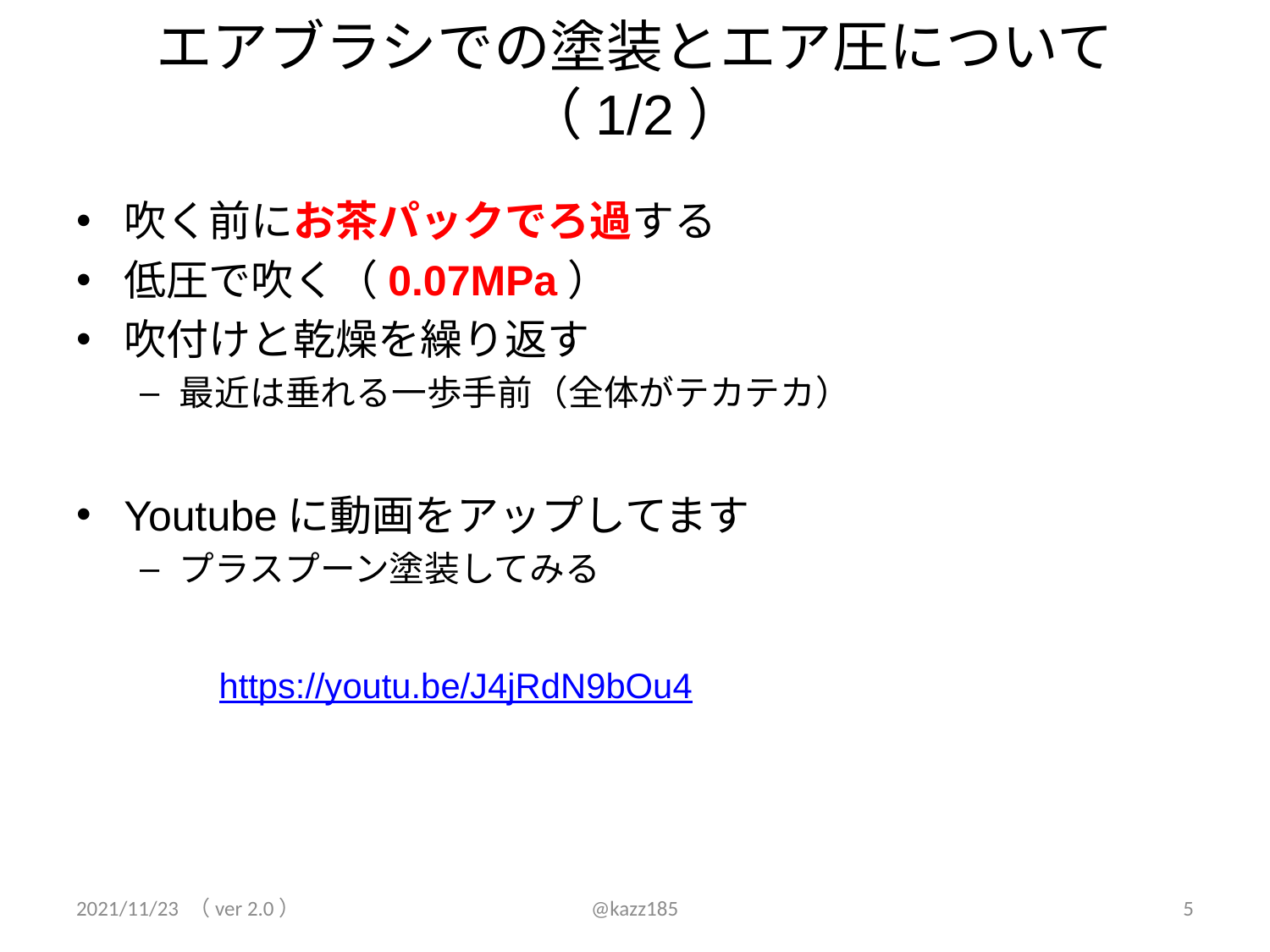

# エアブラシでの塗装とエア圧について（1/2）

吹く前にお茶パックでろ過する
低圧で吹く（0.07MPa）
吹付けと乾燥を繰り返す
最近は垂れる一歩手前（全体がテカテカ）

Youtubeに動画をアップしてます
プラスプーン塗装してみる

　　https://youtu.be/J4jRdN9bOu4

2021/11/23 （ver 2.0）
@kazz185
5